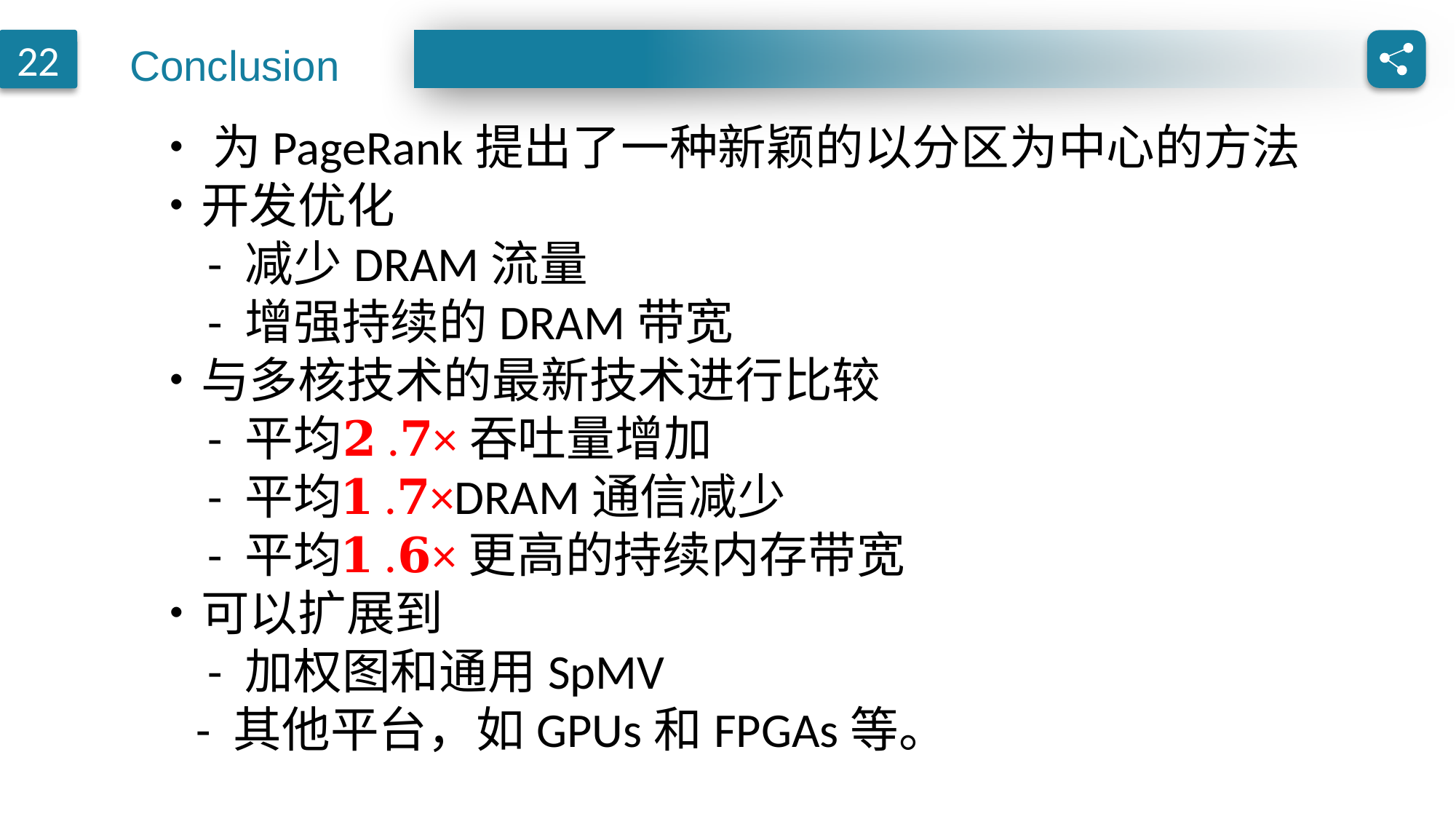

Conclusion
22

•为PageRank提出了一种新颖的以分区为中心的方法
•开发优化
    - 减少DRAM流量
    - 增强持续的DRAM带宽
•与多核技术的最新技术进行比较
    - 平均𝟐.𝟕×吞吐量增加
    - 平均𝟏.𝟕×DRAM通信减少
    - 平均𝟏.𝟔×更高的持续内存带宽
•可以扩展到
    - 加权图和通用SpMV
    - 其他平台，如GPUs和FPGAs等。